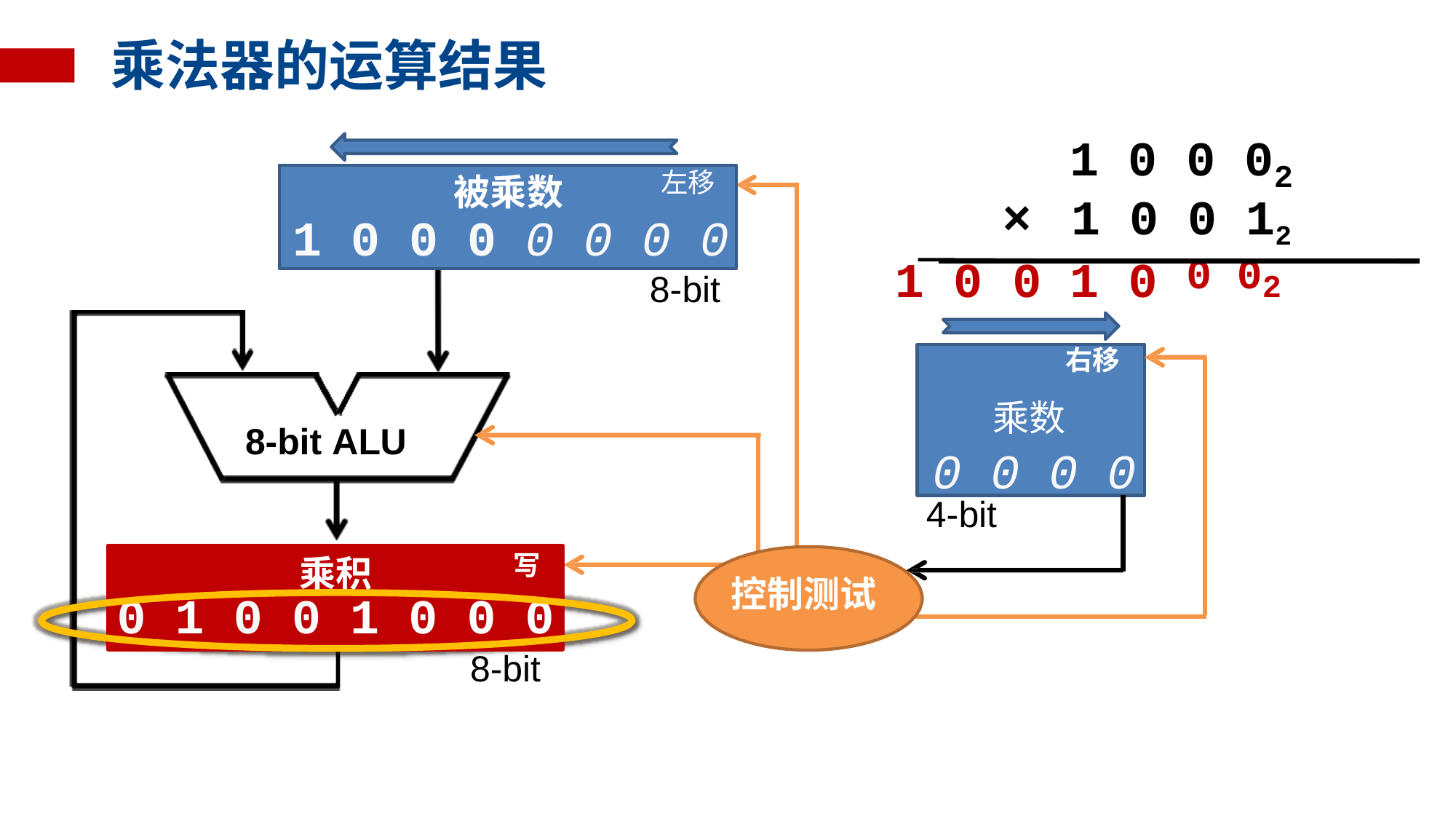

# 乘法器的运算结果
1 0 0 0

2

左移
被乘数

|  |  |  |  |  |  |
| --- | --- | --- | --- | --- | --- |
| 1 | 0 | 0 | 1 | 0 | 0 02 |
×	1 0 0 12
1 0 0 0 0 0 0 0

8-bit

      右移
乘数
0 0 0 0

8-bit ALU

4-bit

写
Write
乘积
Product

控制测试
Control test

0 0 0 0 0 0 0 0

0
0
0
0
1
0
0
0
0
1
0
0
1
0
0
0

8-bit